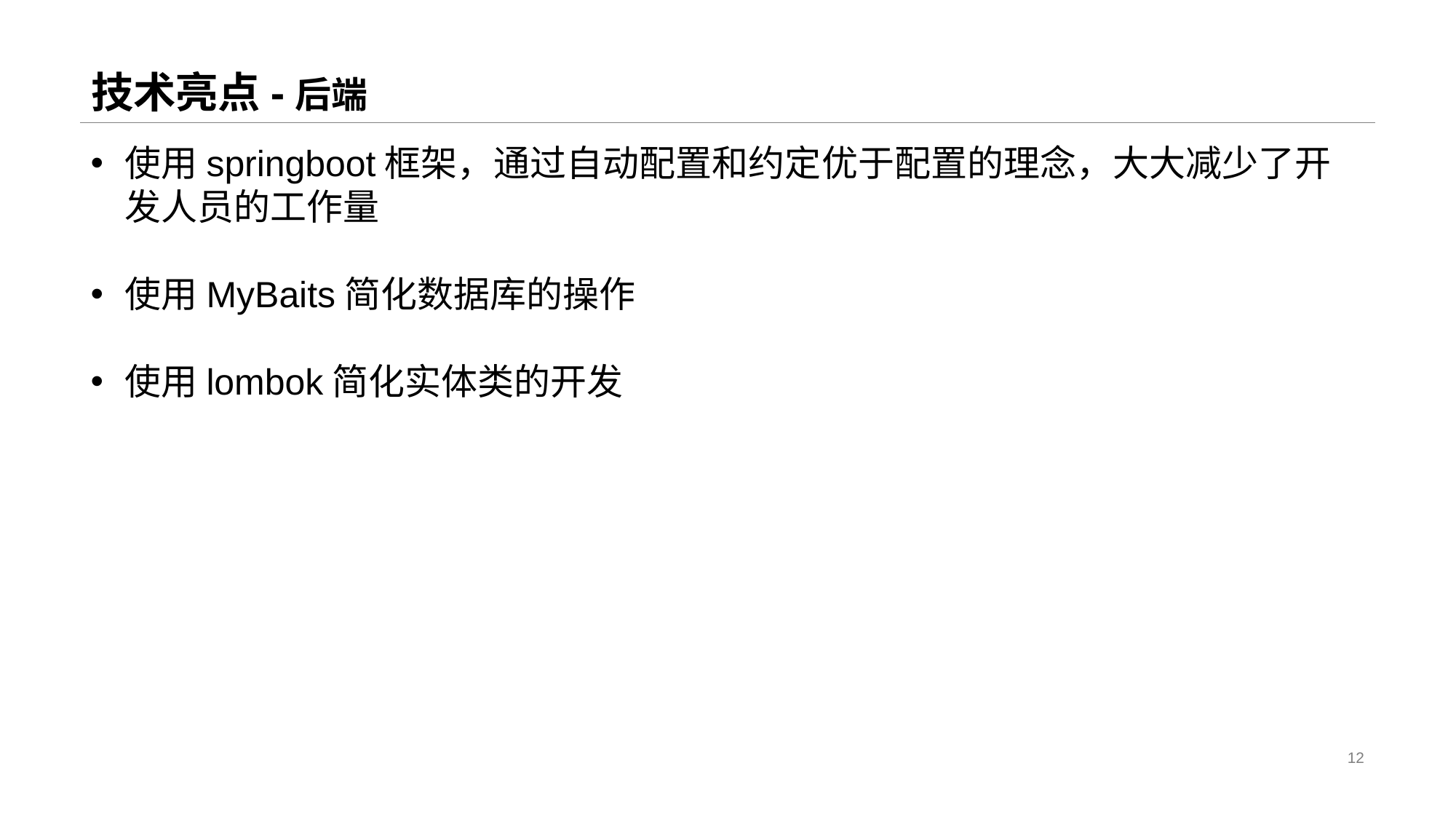

# 技术亮点-后端
使用springboot框架，通过自动配置和约定优于配置的理念，大大减少了开发人员的工作量

使用MyBaits简化数据库的操作

使用lombok简化实体类的开发
12